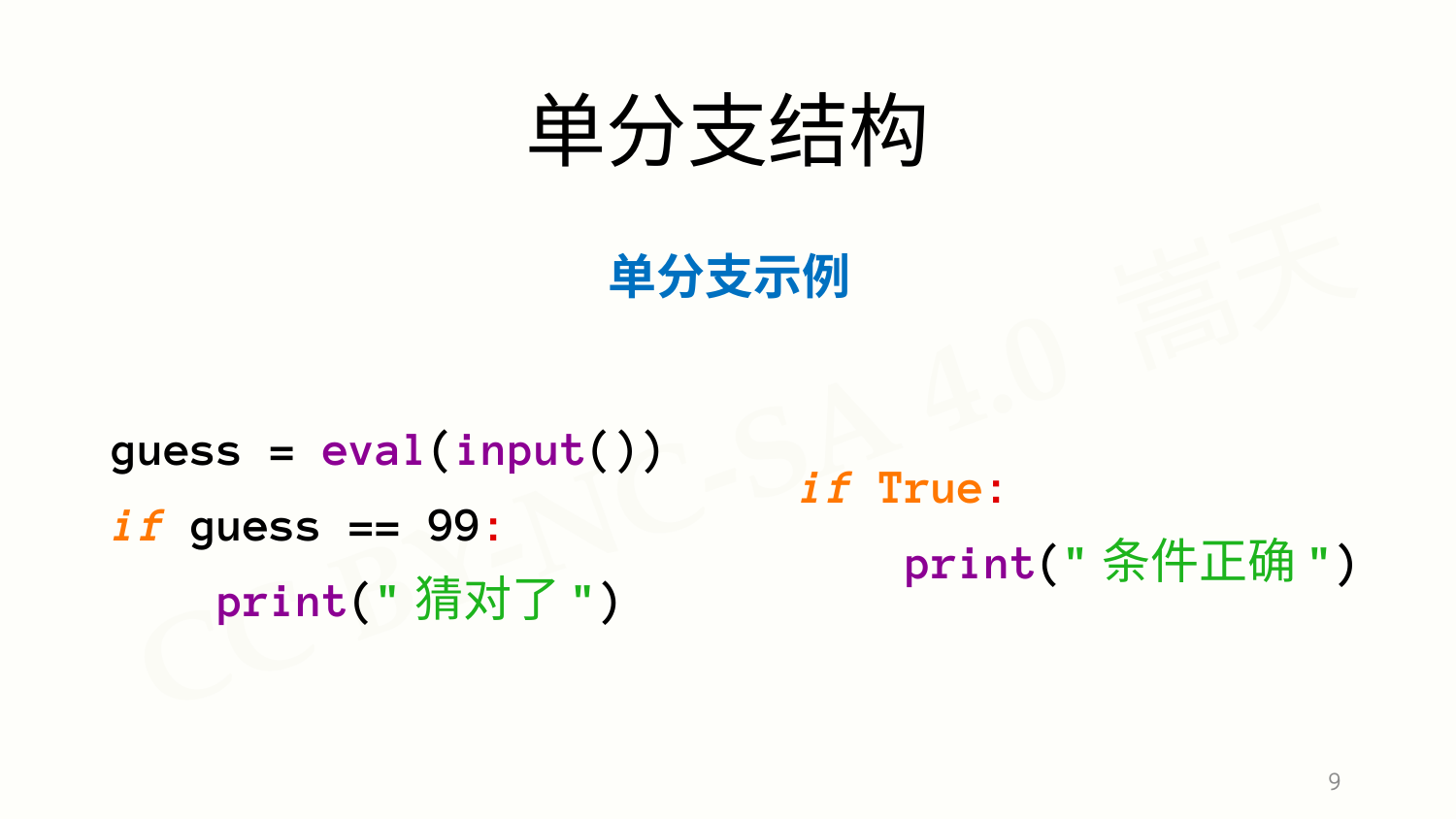

单分支结构
单分支示例
guess = eval(input())
if guess == 99:
    print("猜对了")
if True:
    print("条件正确")
9